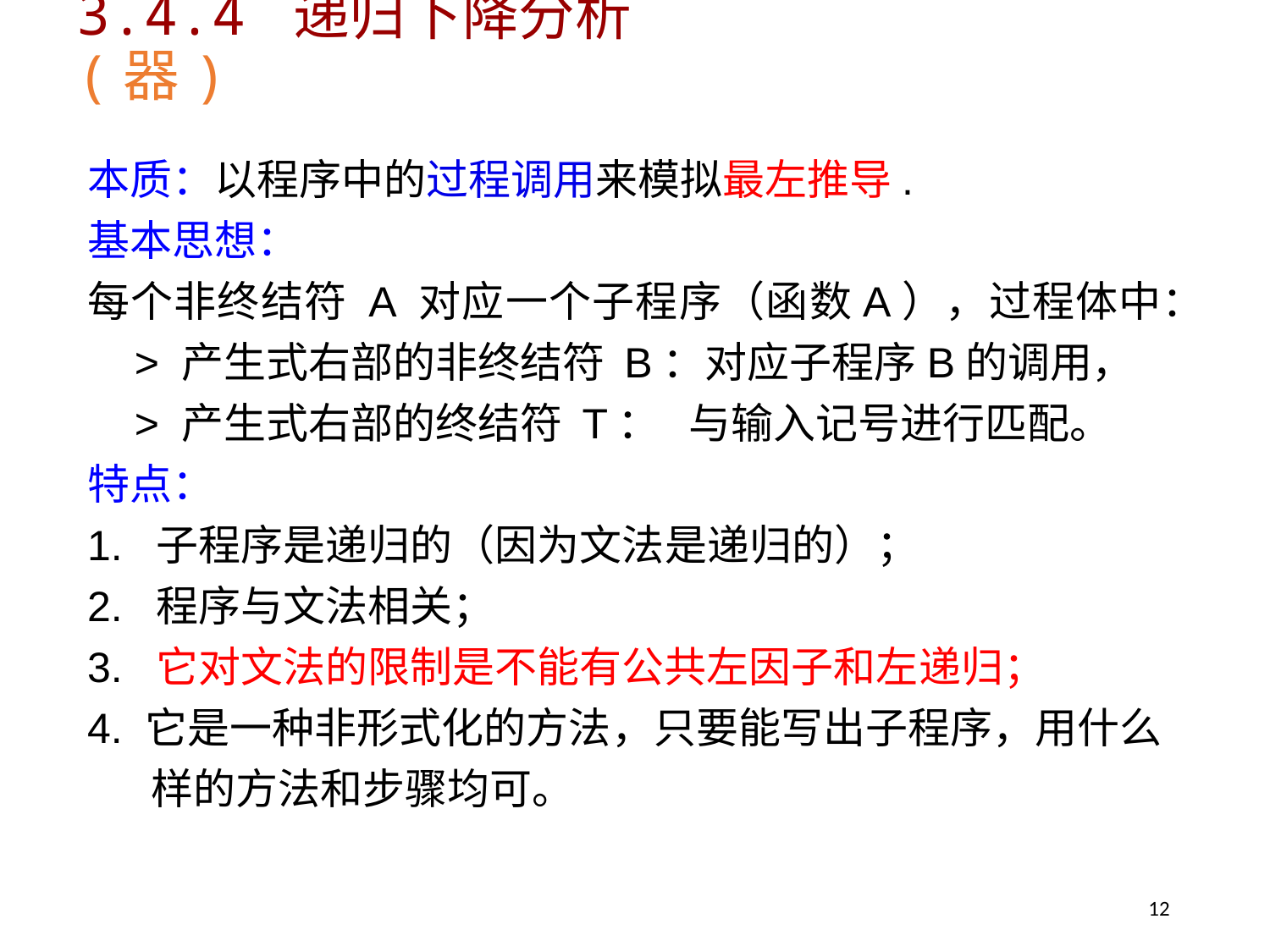

# 3.4.4 递归下降分析(器)
本质：以程序中的过程调用来模拟最左推导.
基本思想：
每个非终结符 A 对应一个子程序（函数A），过程体中：
    > 产生式右部的非终结符 B：对应子程序B的调用，
    > 产生式右部的终结符 T：   与输入记号进行匹配。
特点：
1.  子程序是递归的（因为文法是递归的）；
2.  程序与文法相关；
3.  它对文法的限制是不能有公共左因子和左递归；
4. 它是一种非形式化的方法，只要能写出子程序，用什么样的方法和步骤均可。
12